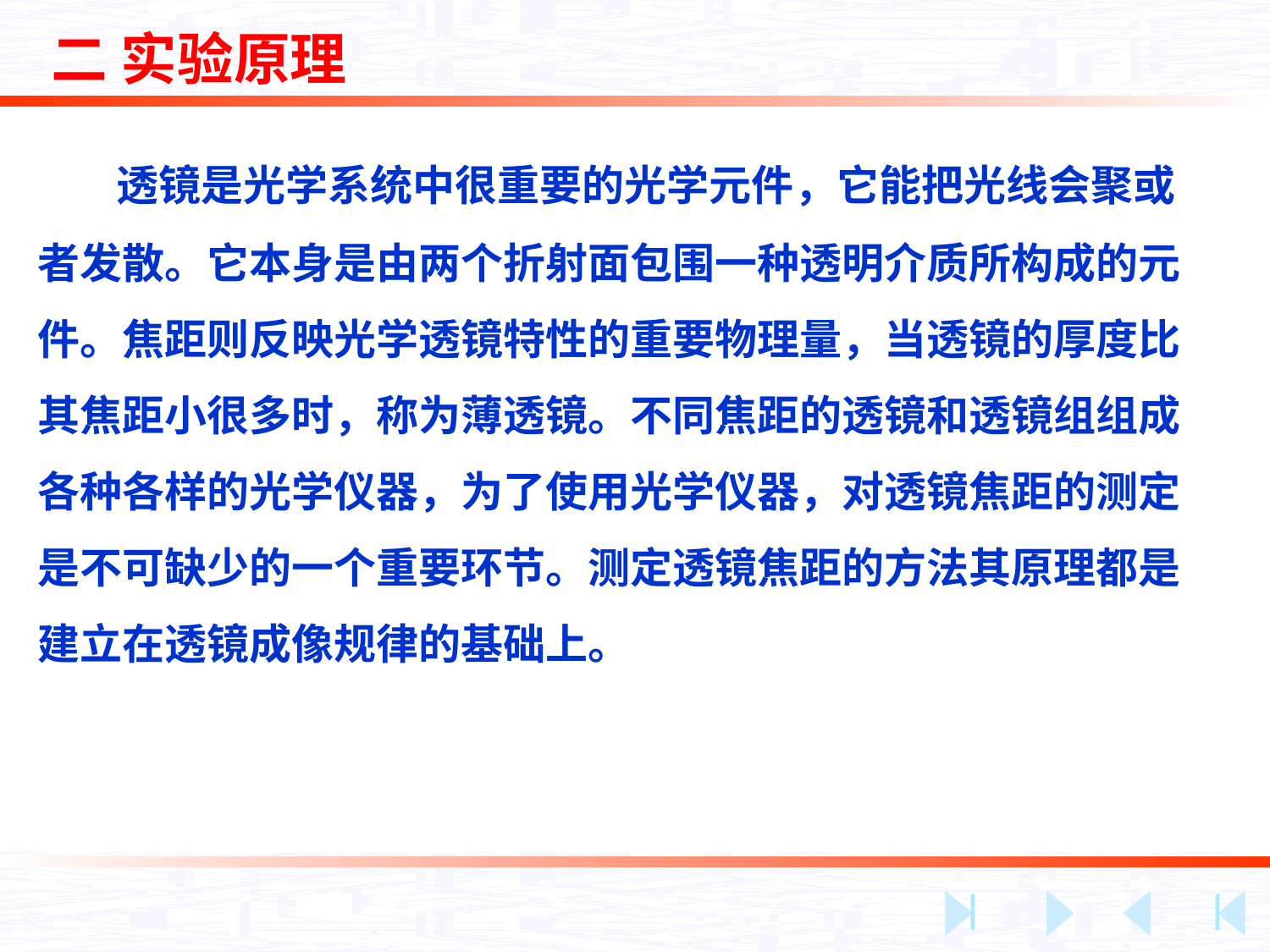

二 实验原理
      透镜是光学系统中很重要的光学元件，它能把光线会聚或者发散。它本身是由两个折射面包围一种透明介质所构成的元件。焦距则反映光学透镜特性的重要物理量，当透镜的厚度比其焦距小很多时，称为薄透镜。不同焦距的透镜和透镜组组成各种各样的光学仪器，为了使用光学仪器，对透镜焦距的测定是不可缺少的一个重要环节。测定透镜焦距的方法其原理都是建立在透镜成像规律的基础上。